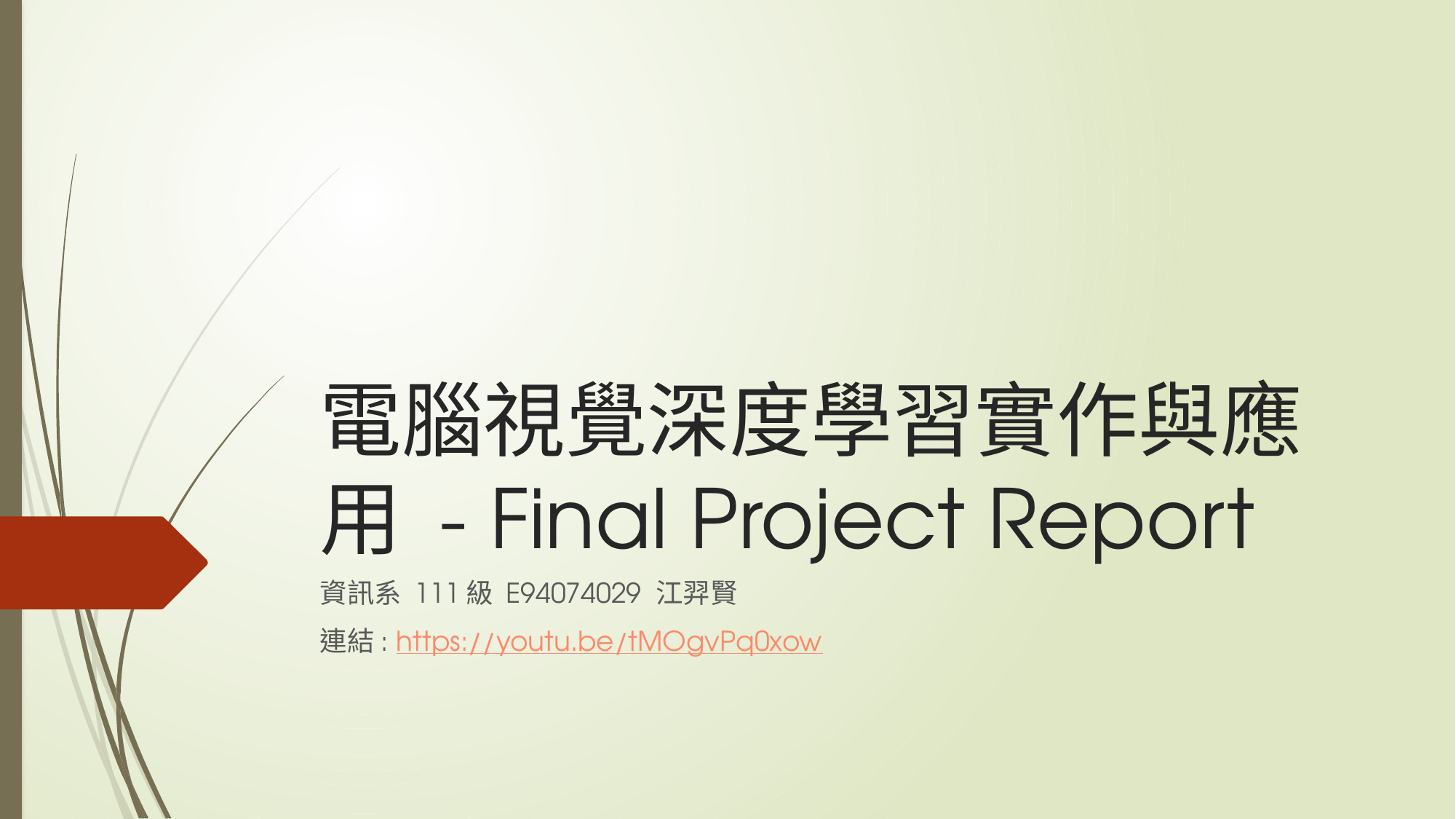

# 電腦視覺深度學習實作與應用 - Final Project Report
資訊系 111級 E94074029 江羿賢
連結: https://youtu.be/tMOgvPq0xow